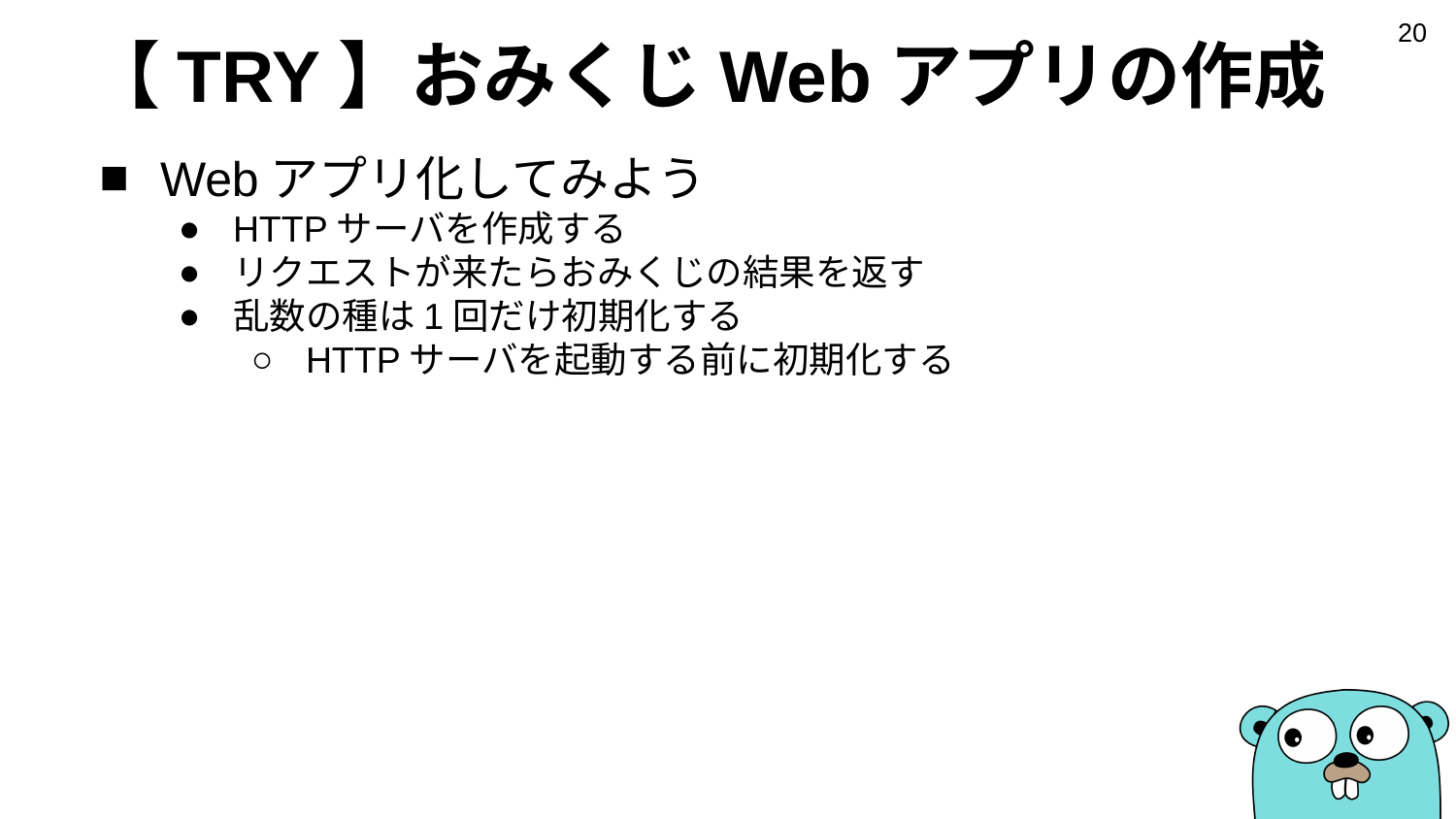

20
# 【TRY】おみくじWebアプリの作成
Webアプリ化してみよう
HTTPサーバを作成する
リクエストが来たらおみくじの結果を返す
乱数の種は1回だけ初期化する
HTTPサーバを起動する前に初期化する